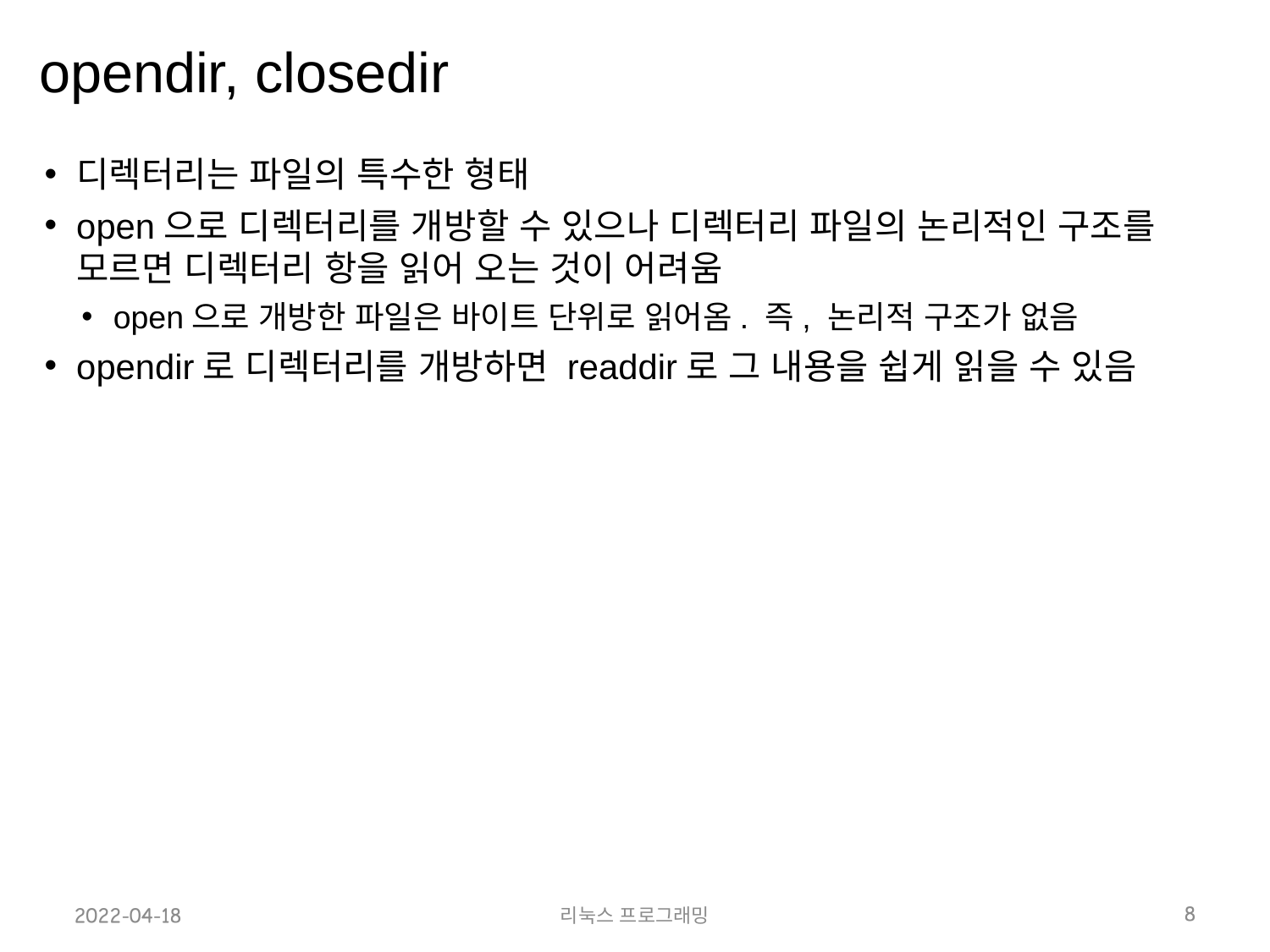

# opendir, closedir
디렉터리는 파일의 특수한 형태
open으로 디렉터리를 개방할 수 있으나 디렉터리 파일의 논리적인 구조를 모르면 디렉터리 항을 읽어 오는 것이 어려움
open으로 개방한 파일은 바이트 단위로 읽어옴. 즉, 논리적 구조가 없음
opendir로 디렉터리를 개방하면 readdir로 그 내용을 쉽게 읽을 수 있음
2022-04-18
리눅스 프로그래밍
8